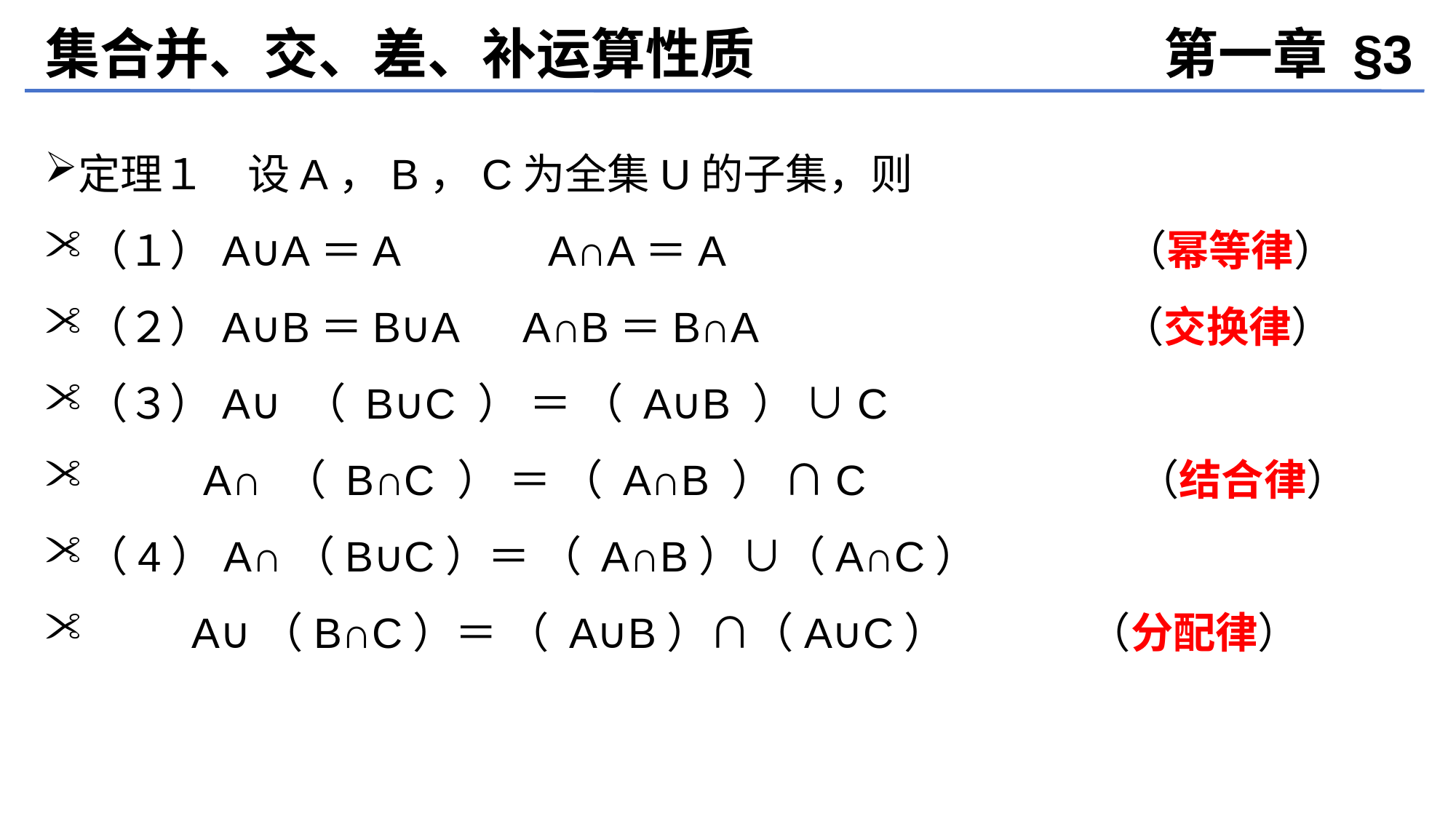

集合并、交、差、补运算性质
第一章 §3
定理１　设A，B，C为全集U的子集，则
（１）A∪A＝A　　　A∩A＝A                                 （幂等律）
（２）A∪B＝B∪A　A∩B＝B∩A                              （交换律）
（３）A∪ （ B∪C ） ＝ （ A∪B ） ∪C
          A∩ （ B∩C ） ＝ （ A∩B ） ∩C                      （结合律）
（4）A∩（B∪C）＝ （ A∩B）∪（A∩C）
         A∪（B∩C）＝ （ A∪B）∩（A∪C）               （分配律）